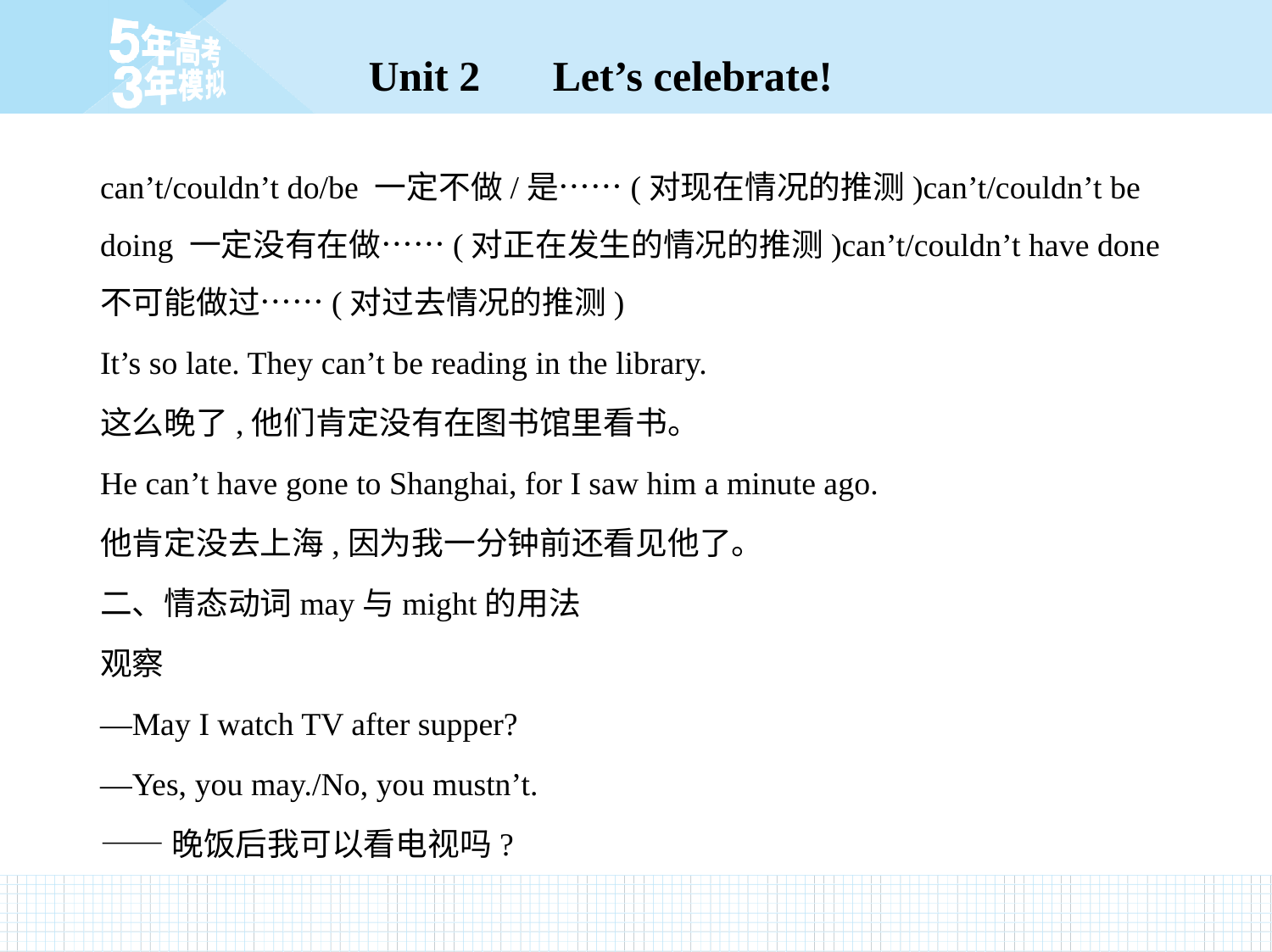

can’t/couldn’t do/be 一定不做/是……(对现在情况的推测)can’t/couldn’t be
doing 一定没有在做……(对正在发生的情况的推测)can’t/couldn’t have done
不可能做过……(对过去情况的推测)
It’s so late. They can’t be reading in the library.
这么晚了,他们肯定没有在图书馆里看书。
He can’t have gone to Shanghai, for I saw him a minute ago.
他肯定没去上海,因为我一分钟前还看见他了。
二、情态动词may与might的用法
观察
—May I watch TV after supper?
—Yes, you may./No, you mustn’t.
——晚饭后我可以看电视吗?